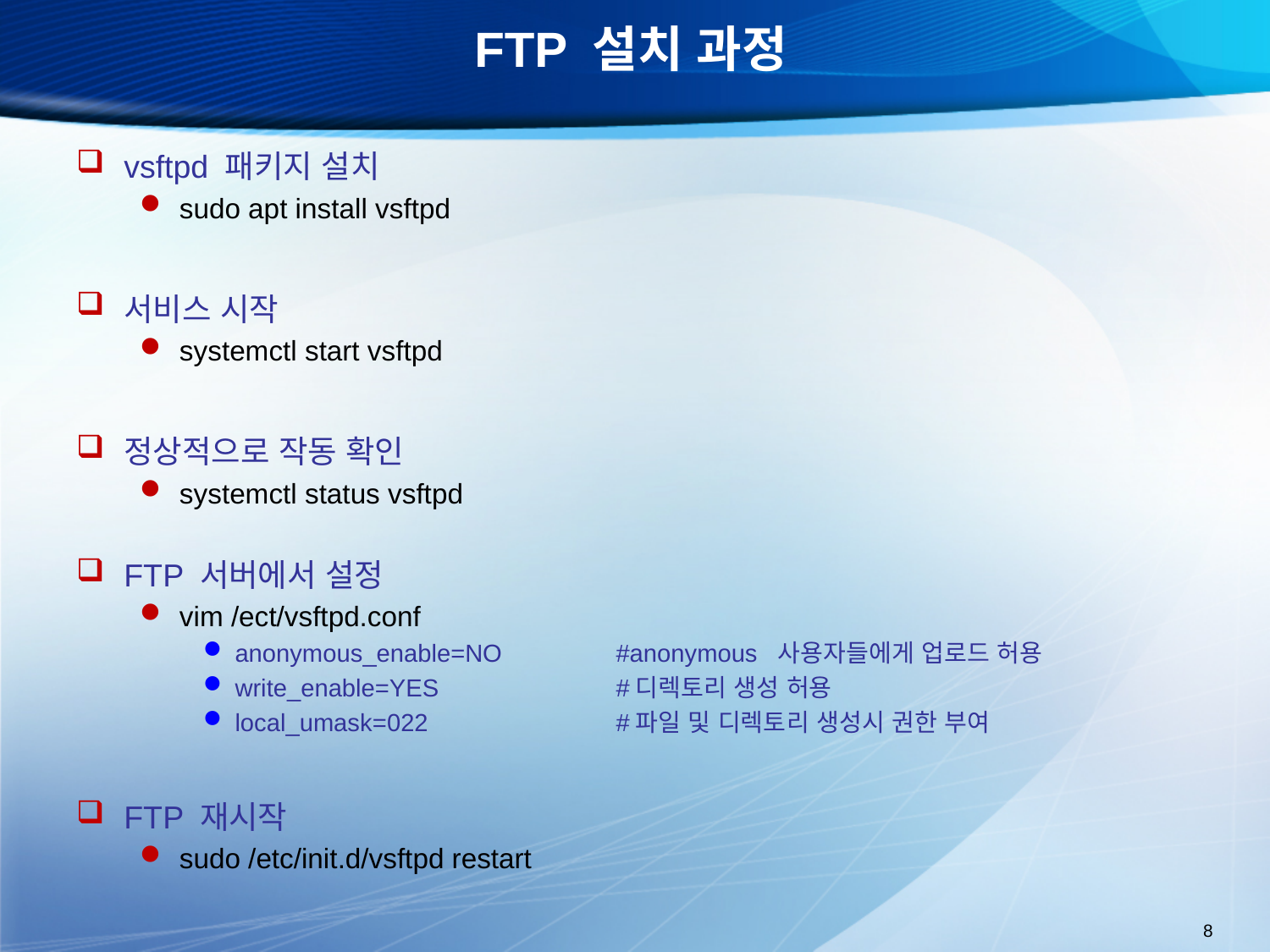

# FTP 설치 과정
vsftpd 패키지 설치
sudo apt install vsftpd

서비스 시작
systemctl start vsftpd

정상적으로 작동 확인
systemctl status vsftpd

FTP 서버에서 설정
vim /ect/vsftpd.conf
anonymous_enable=NO 	#anonymous  사용자들에게 업로드 허용
write_enable=YES 		#디렉토리 생성 허용
local_umask=022		#파일 및 디렉토리 생성시 권한 부여

FTP 재시작
sudo /etc/init.d/vsftpd restart